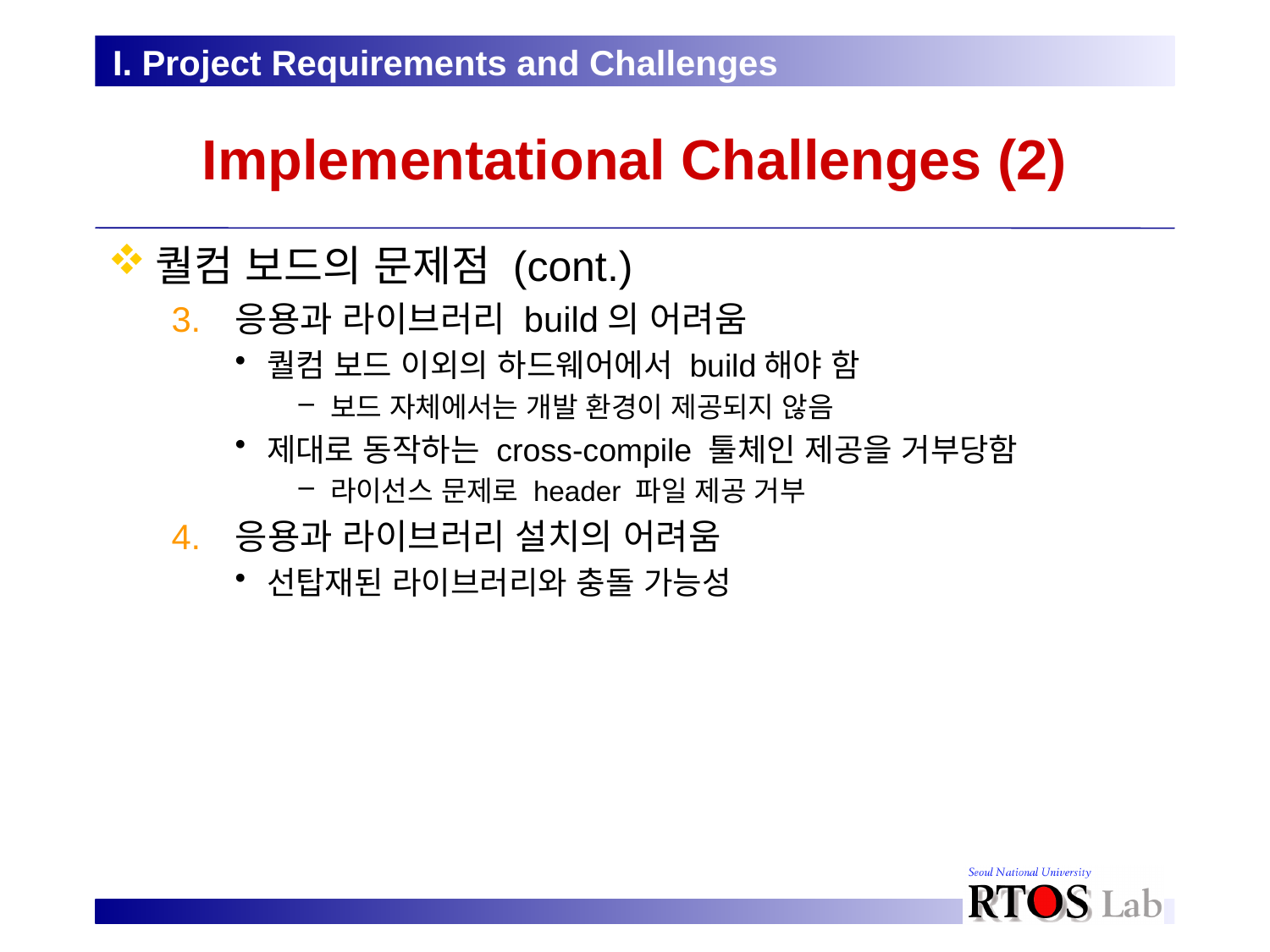

I. Project Requirements and Challenges
# Implementational Challenges (2)
퀄컴 보드의 문제점 (cont.)
응용과 라이브러리 build의 어려움
퀄컴 보드 이외의 하드웨어에서 build해야 함
보드 자체에서는 개발 환경이 제공되지 않음
제대로 동작하는 cross-compile 툴체인 제공을 거부당함
라이선스 문제로 header 파일 제공 거부
응용과 라이브러리 설치의 어려움
선탑재된 라이브러리와 충돌 가능성